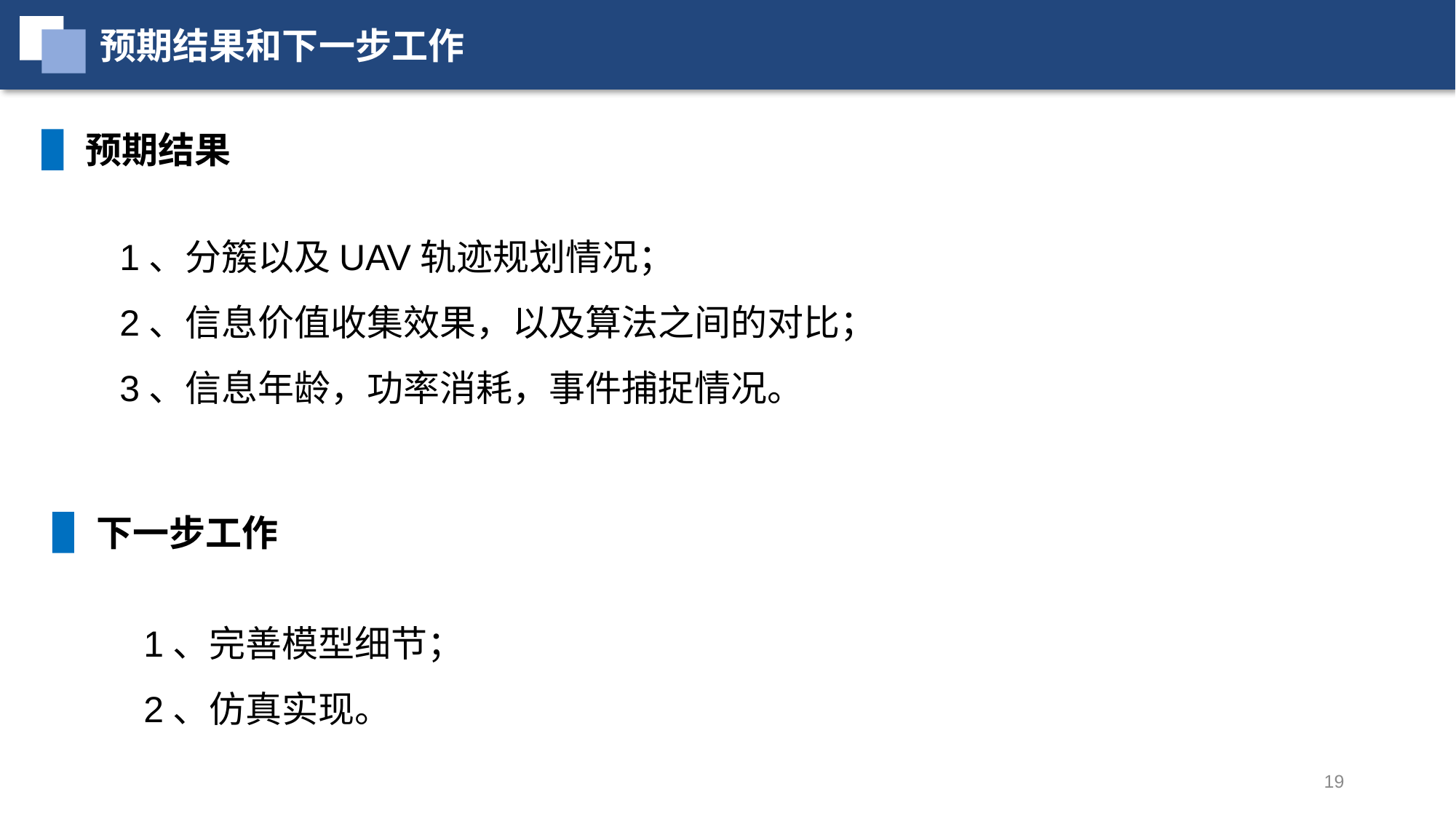

预期结果和下一步工作

预期结果

1、分簇以及UAV轨迹规划情况；
2、信息价值收集效果，以及算法之间的对比；3、信息年龄，功率消耗，事件捕捉情况。
下一步工作

1、完善模型细节；
2、仿真实现。
19